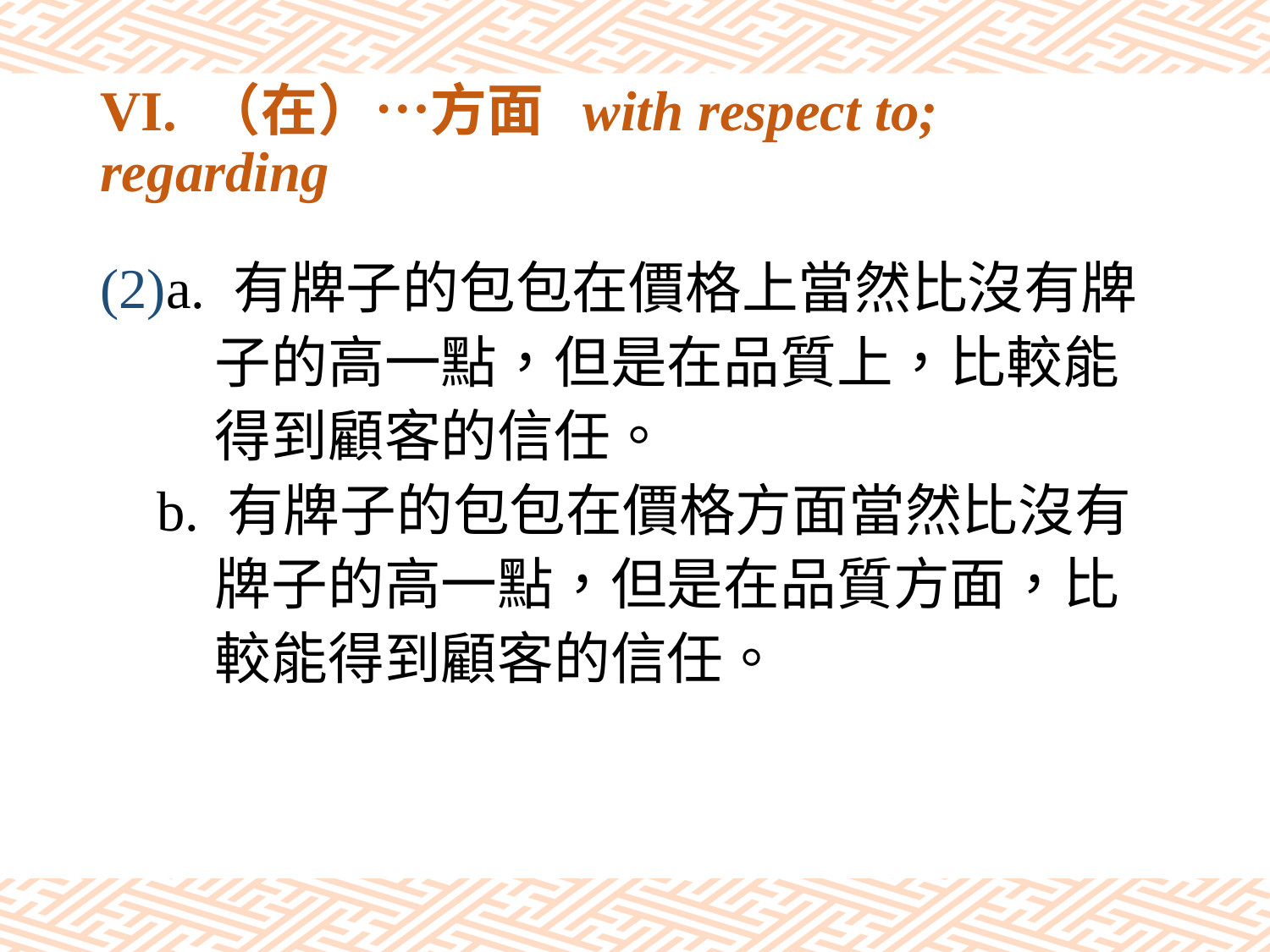

# VI. （在）…方面  with respect to; regarding
(2)a. 有牌子的包包在價格上當然比沒有牌
        子的高一點，但是在品質上，比較能
        得到顧客的信任。
    b. 有牌子的包包在價格方面當然比沒有
        牌子的高一點，但是在品質方面，比
        較能得到顧客的信任。